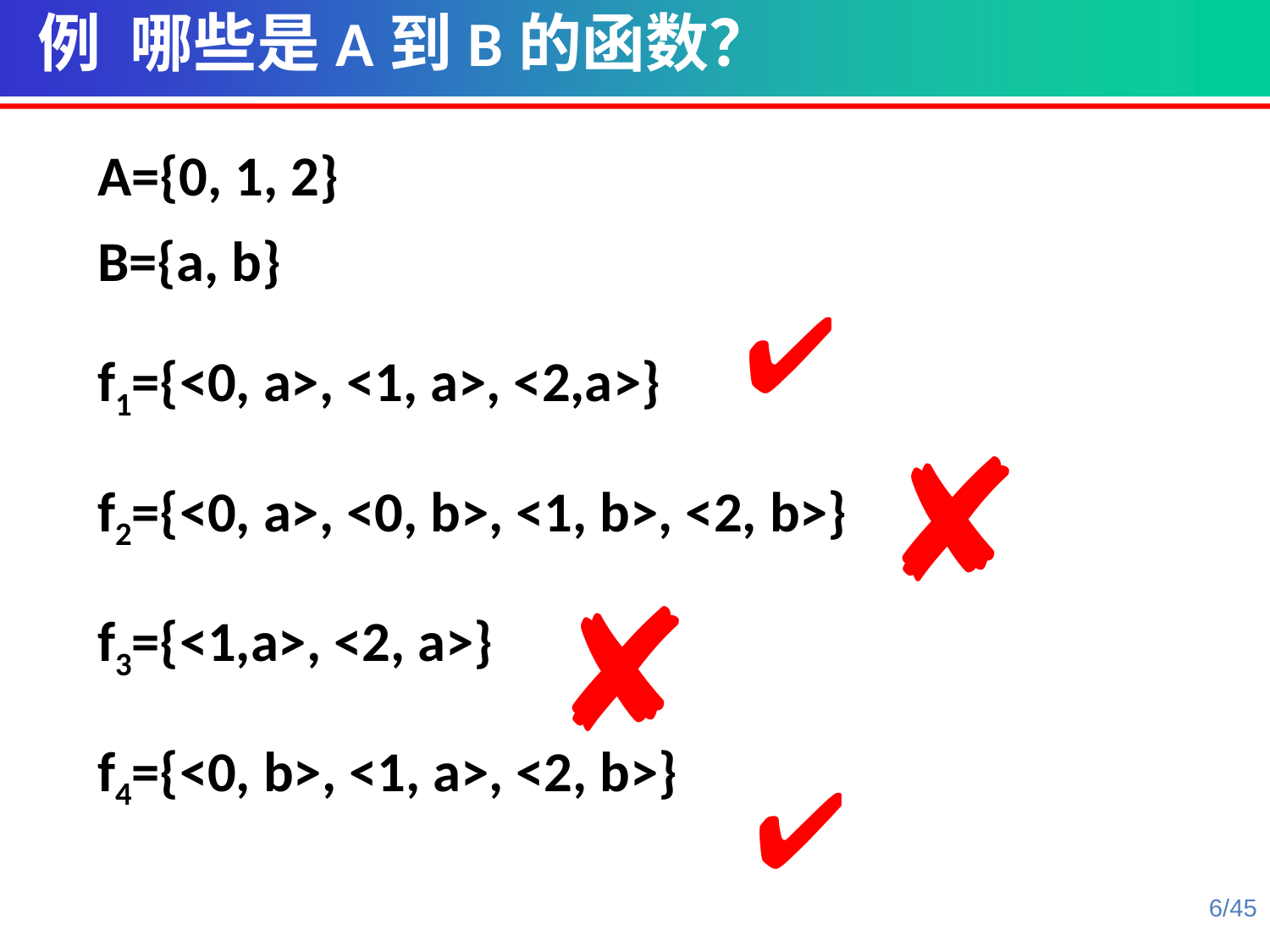

例  哪些是A到B的函数？
A={0, 1, 2}
B={a, b}
f1={<0, a>, <1, a>, <2,a>}
f2={<0, a>, <0, b>, <1, b>, <2, b>}
f3={<1,a>, <2, a>}
f4={<0, b>, <1, a>, <2, b>}
✔
✘
✘
✔
6/45